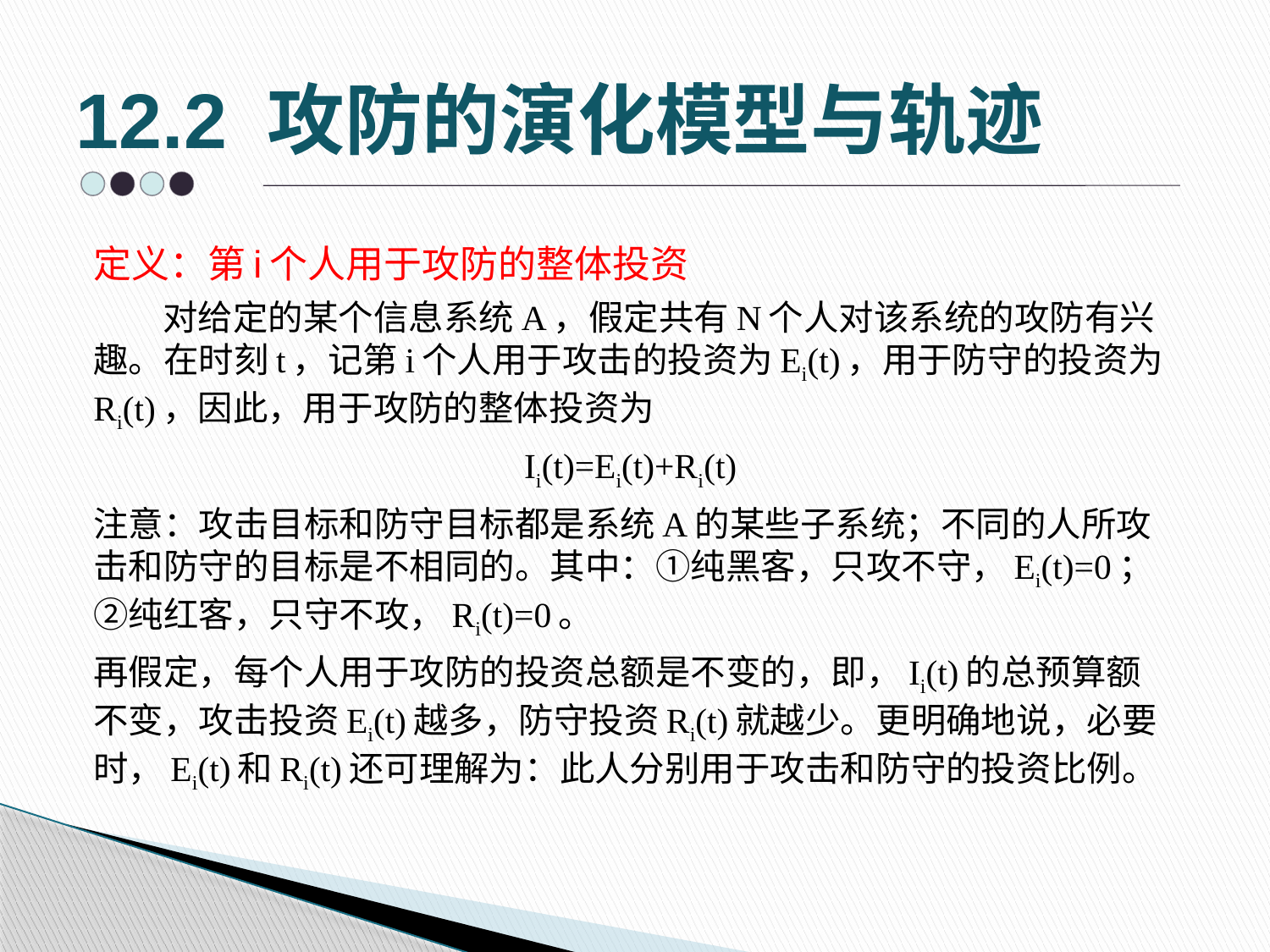

# 12.2 攻防的演化模型与轨迹

定义：第i个人用于攻防的整体投资
        对给定的某个信息系统A，假定共有N个人对该系统的攻防有兴趣。在时刻t，记第i个人用于攻击的投资为Ei(t)，用于防守的投资为Ri(t)，因此，用于攻防的整体投资为
Ii(t)=Ei(t)+Ri(t)
注意：攻击目标和防守目标都是系统A的某些子系统；不同的人所攻击和防守的目标是不相同的。其中：①纯黑客，只攻不守，Ei(t)=0；②纯红客，只守不攻，Ri(t)=0。
再假定，每个人用于攻防的投资总额是不变的，即，Ii(t)的总预算额不变，攻击投资Ei(t)越多，防守投资Ri(t)就越少。更明确地说，必要时，Ei(t)和Ri(t)还可理解为：此人分别用于攻击和防守的投资比例。